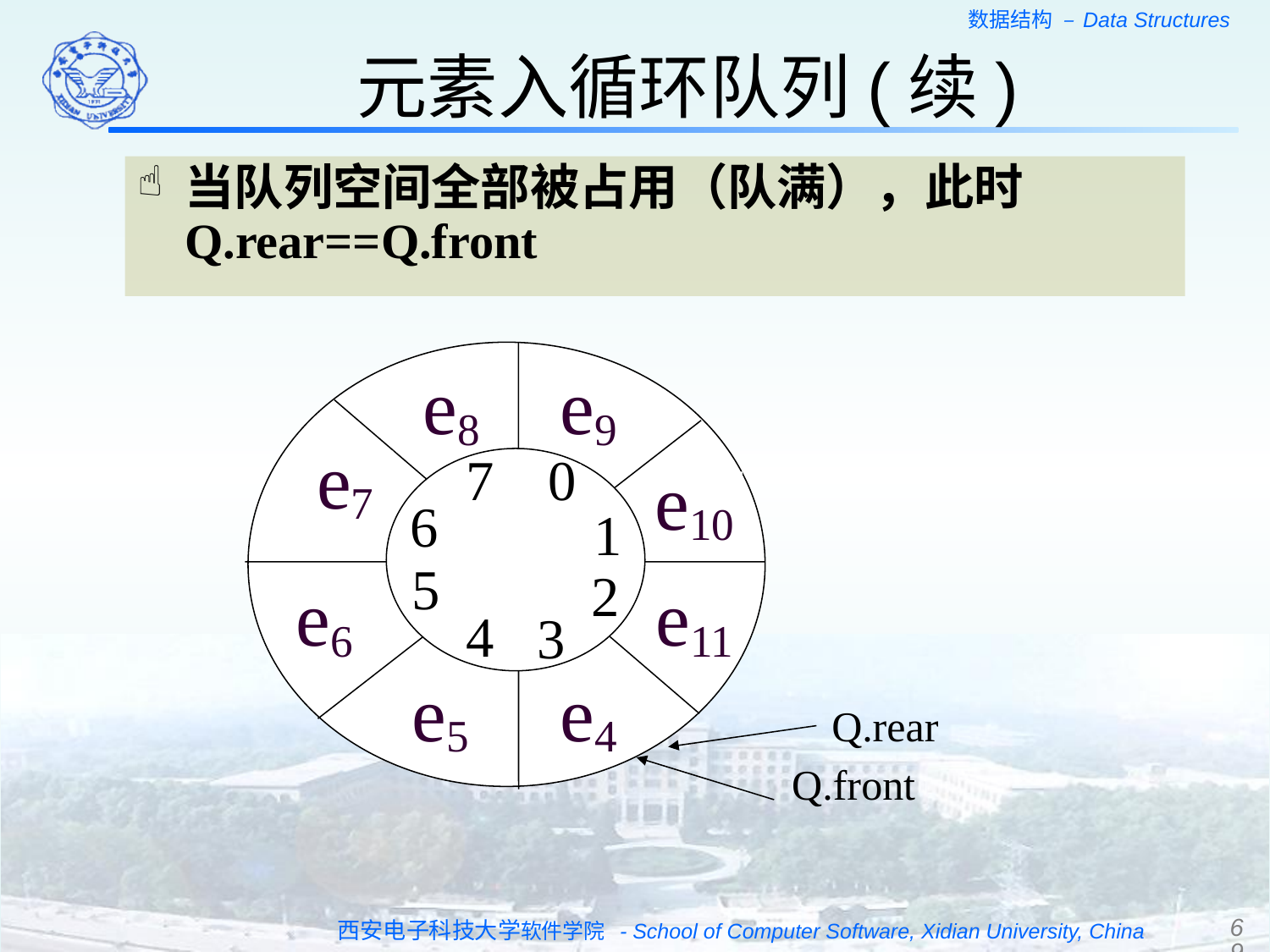

元素入循环队列(续)
当队列空间全部被占用（队满），此时Q.rear==Q.front

e8
e9

e7
7
0
e10
6
1

5
2
e6
e11
4
3
e5
e4
Q.rear

Q.front
69